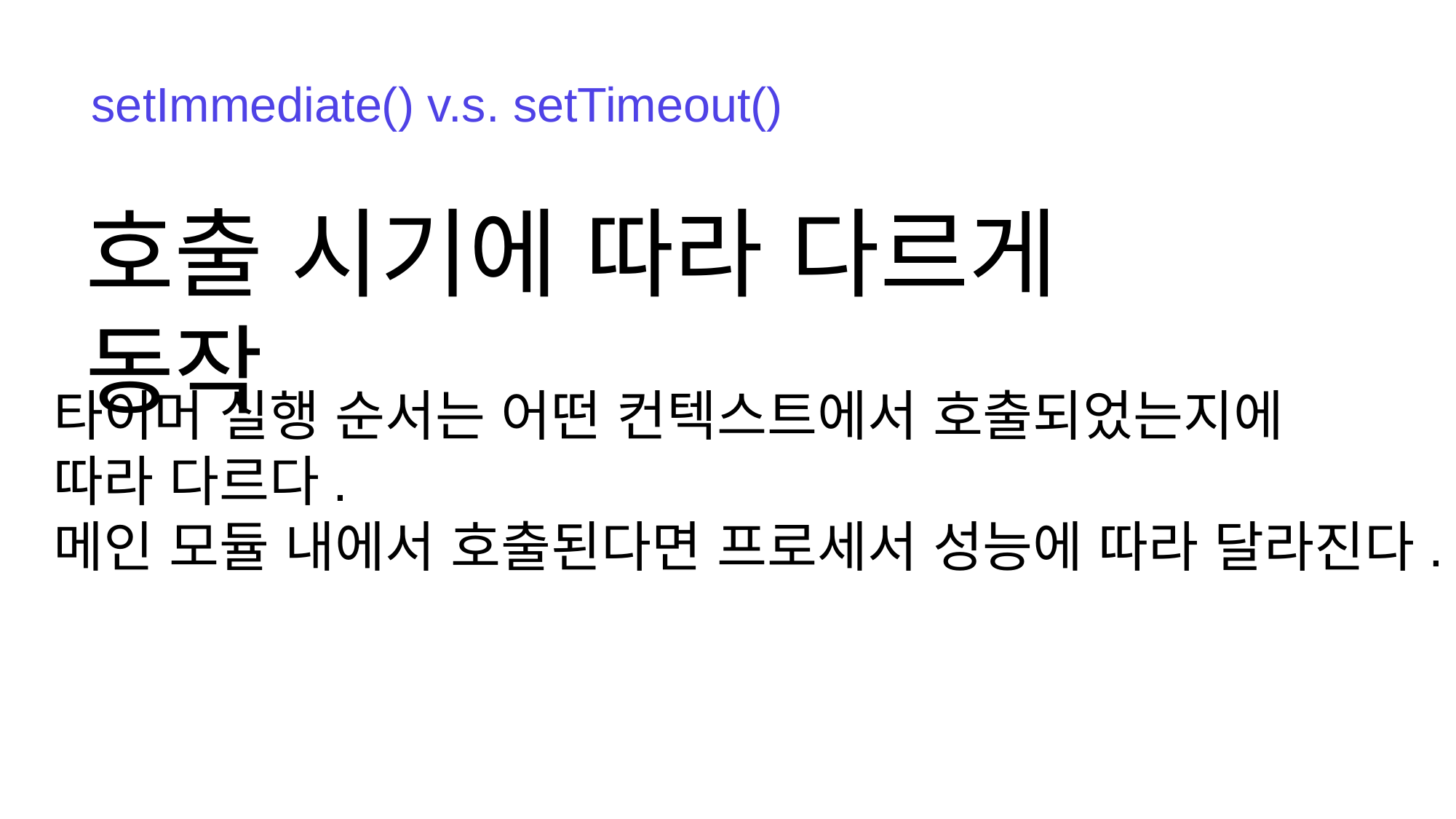

setImmediate() v.s. setTimeout()
호출 시기에 따라 다르게 동작
타이머 실행 순서는 어떤 컨텍스트에서 호출되었는지에
따라 다르다.
메인 모듈 내에서 호출된다면 프로세서 성능에 따라 달라진다.